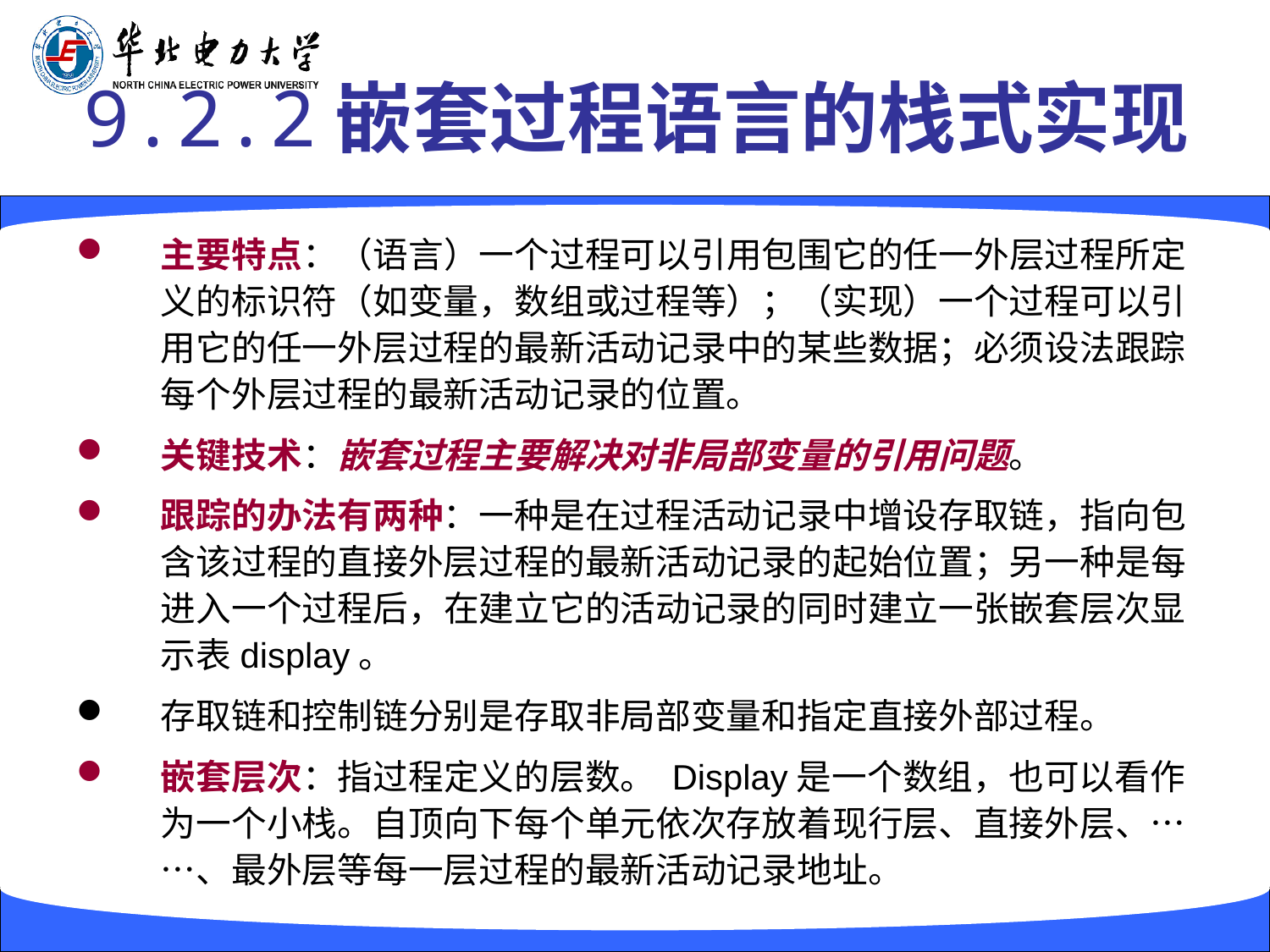

# 9.2.2嵌套过程语言的栈式实现
主要特点：（语言）一个过程可以引用包围它的任一外层过程所定义的标识符（如变量，数组或过程等）；（实现）一个过程可以引用它的任一外层过程的最新活动记录中的某些数据；必须设法跟踪每个外层过程的最新活动记录的位置。
关键技术：嵌套过程主要解决对非局部变量的引用问题。
跟踪的办法有两种：一种是在过程活动记录中增设存取链，指向包含该过程的直接外层过程的最新活动记录的起始位置；另一种是每进入一个过程后，在建立它的活动记录的同时建立一张嵌套层次显示表display。
存取链和控制链分别是存取非局部变量和指定直接外部过程。
嵌套层次：指过程定义的层数。 Display是一个数组，也可以看作为一个小栈。自顶向下每个单元依次存放着现行层、直接外层、……、最外层等每一层过程的最新活动记录地址。